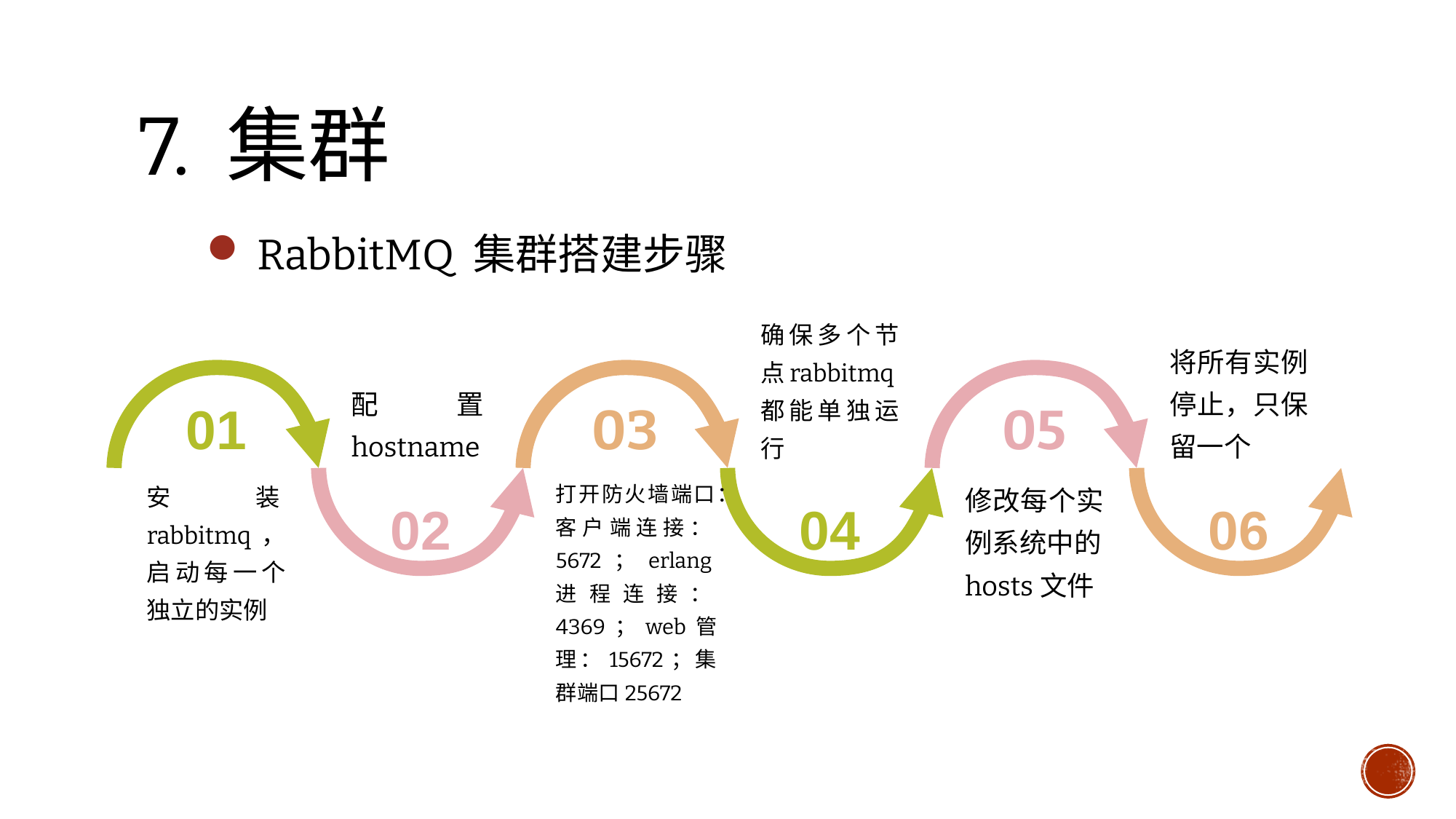

# 7. 集群
 RabbitMQ 集群搭建步骤
配置hostname
确保多个节点rabbitmq都能单独运行
将所有实例停止，只保留一个
01
03
05
打开防火墙端口：客户端连接：5672；erlang进程连接：4369；web管理：15672；集群端口25672
安装rabbitmq，启动每一个独立的实例
02
04
修改每个实例系统中的hosts文件
06